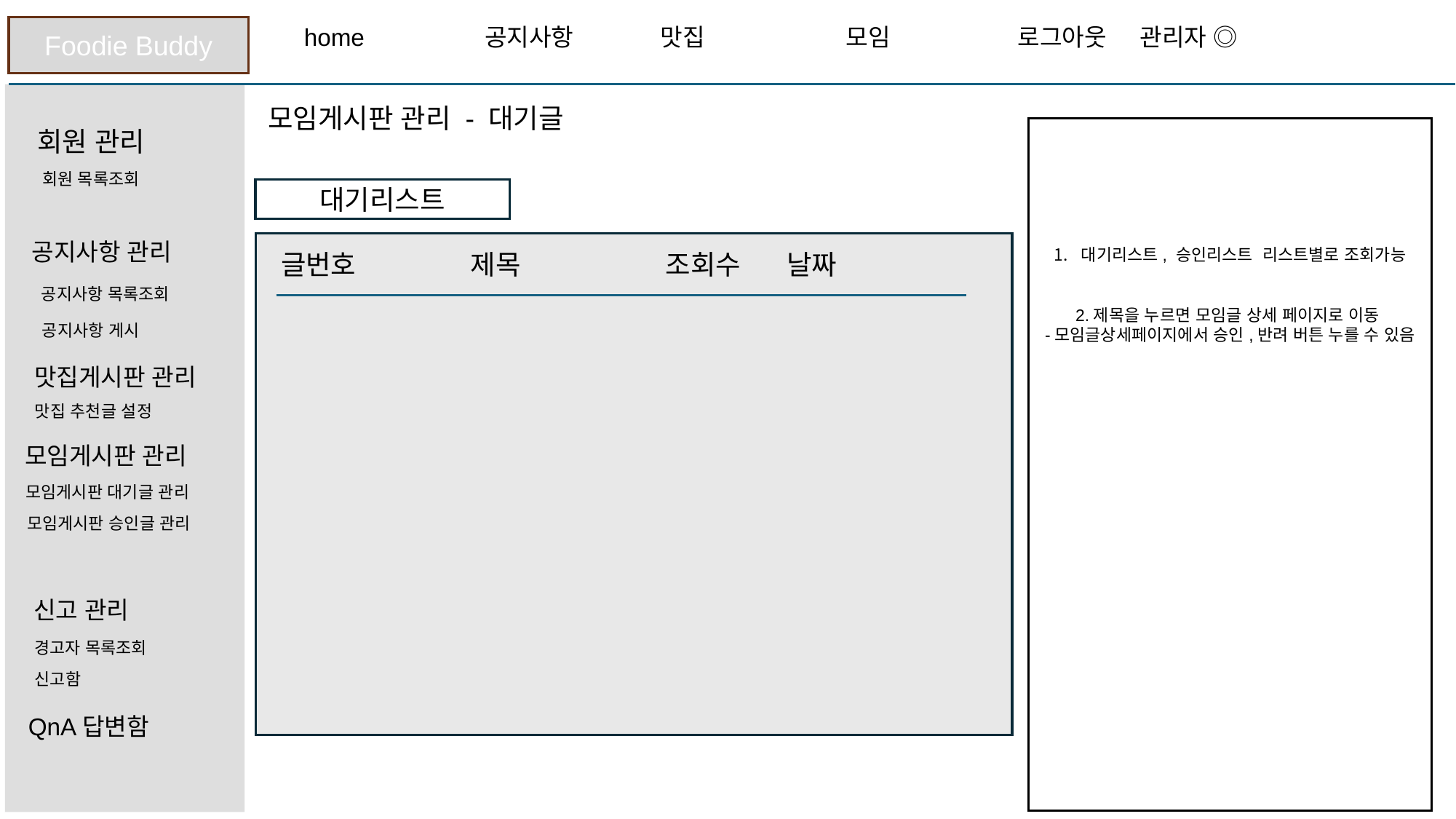

Foodie Buddy
        home                 공지사항             맛집                     모임                   로그아웃     관리자 ◎

모임게시판 관리 - 대기글

대기리스트, 승인리스트  리스트별로 조회가능

2.제목을 누르면 모임글 상세 페이지로 이동
-모임글상세페이지에서 승인,반려 버튼 누를 수 있음

회원 관리
회원 목록조회
대기리스트
공지사항 관리

글번호               제목                   조회수      날짜
공지사항 목록조회
공지사항 게시
맛집게시판 관리
맛집 추천글 설정
모임게시판 관리
모임게시판 대기글 관리
모임게시판 승인글 관리
신고 관리
경고자 목록조회
신고함
QnA답변함